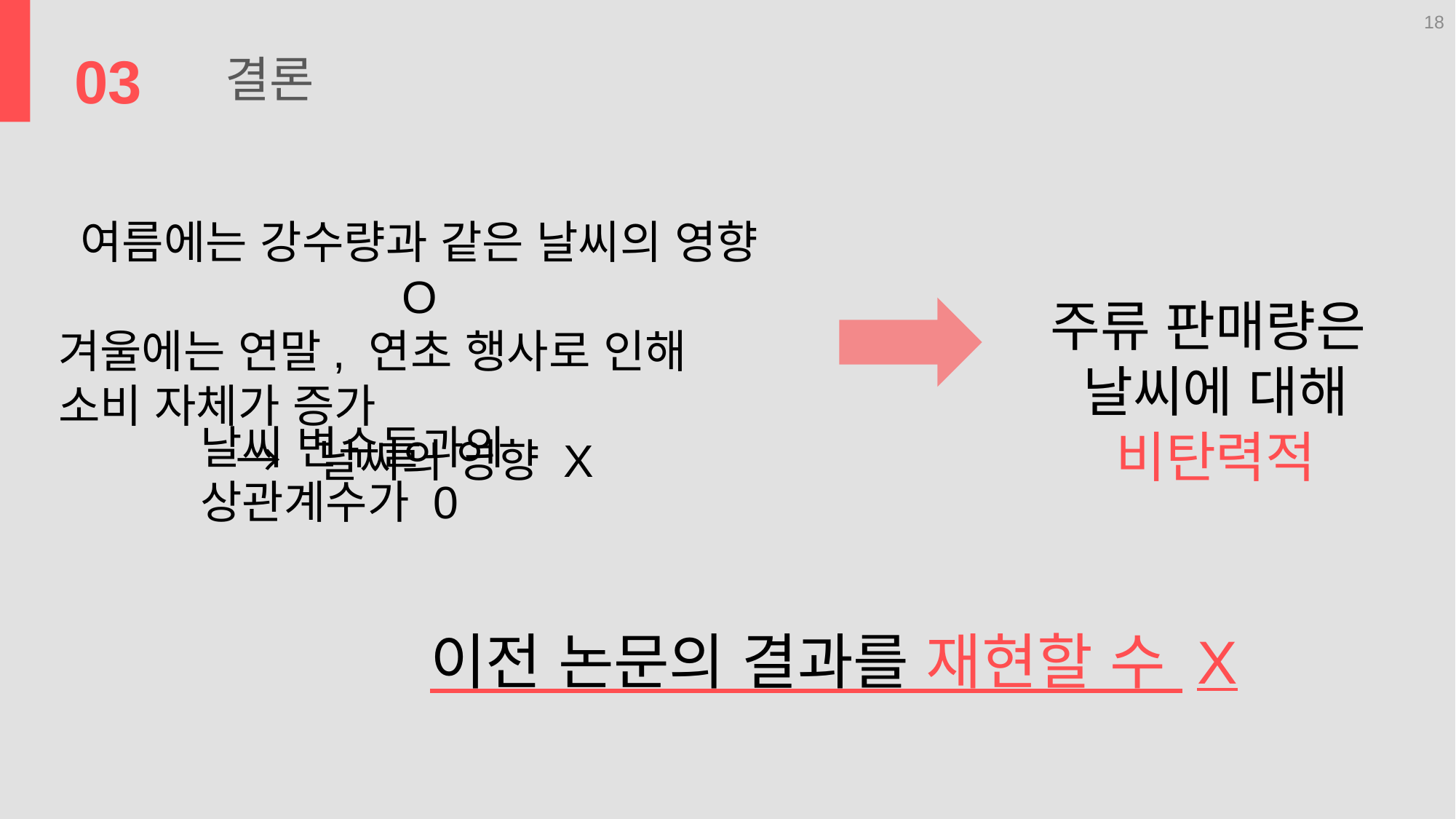

03
결론
18
여름에는 강수량과 같은 날씨의 영향 O
겨울에는 연말, 연초 행사로 인해 소비 자체가 증가
              →  날씨의 영향 X
날씨 변수들과의 상관계수가 0
주류 판매량은
날씨에 대해 비탄력적

이전 논문의 결과를 재현할 수 X